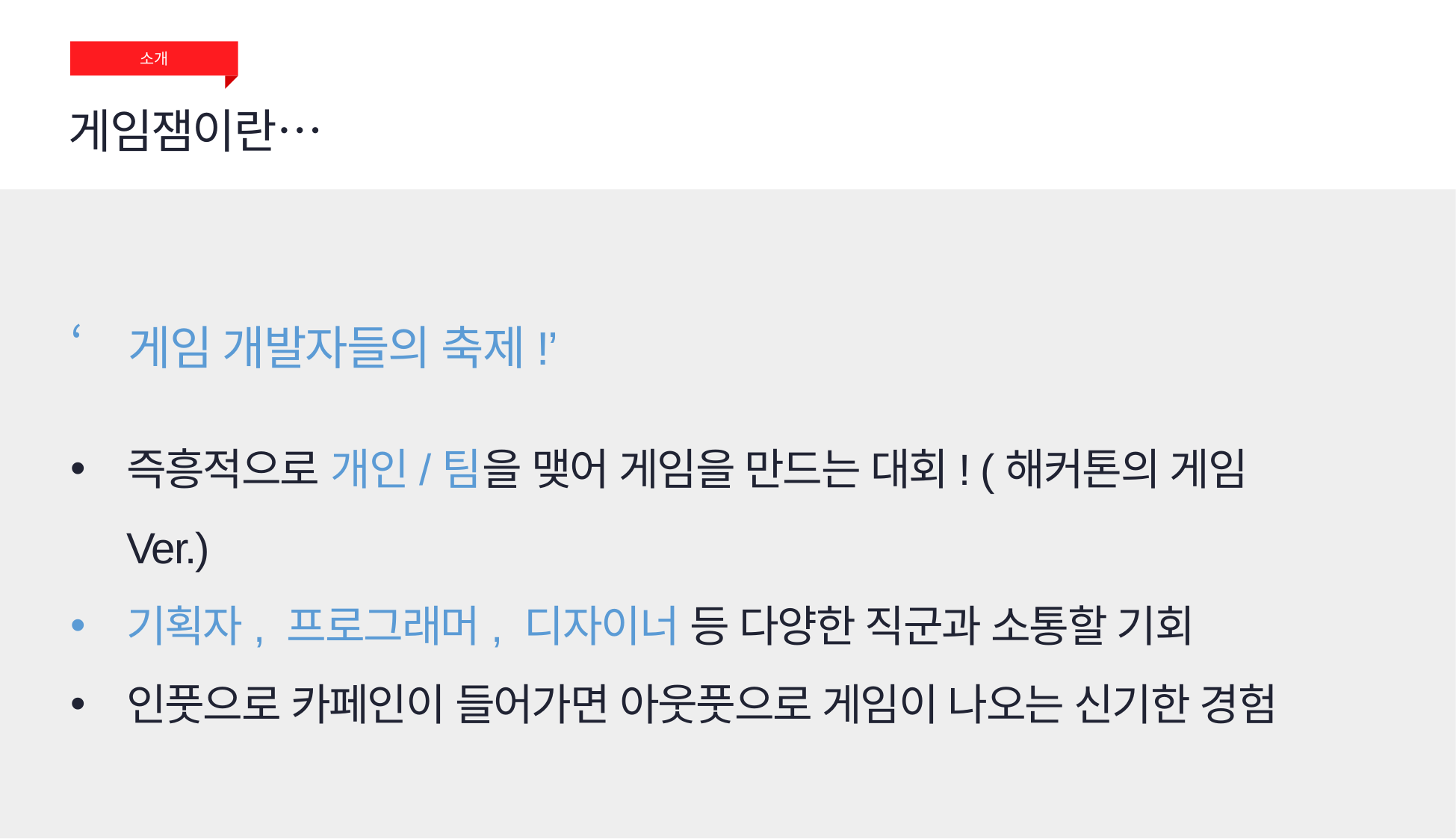

소개

게임잼이란…
‘게임 개발자들의 축제!’
즉흥적으로 개인/팀을 맺어 게임을 만드는 대회! (해커톤의 게임 Ver.)
기획자, 프로그래머, 디자이너 등 다양한 직군과 소통할 기회
인풋으로 카페인이 들어가면 아웃풋으로 게임이 나오는 신기한 경험